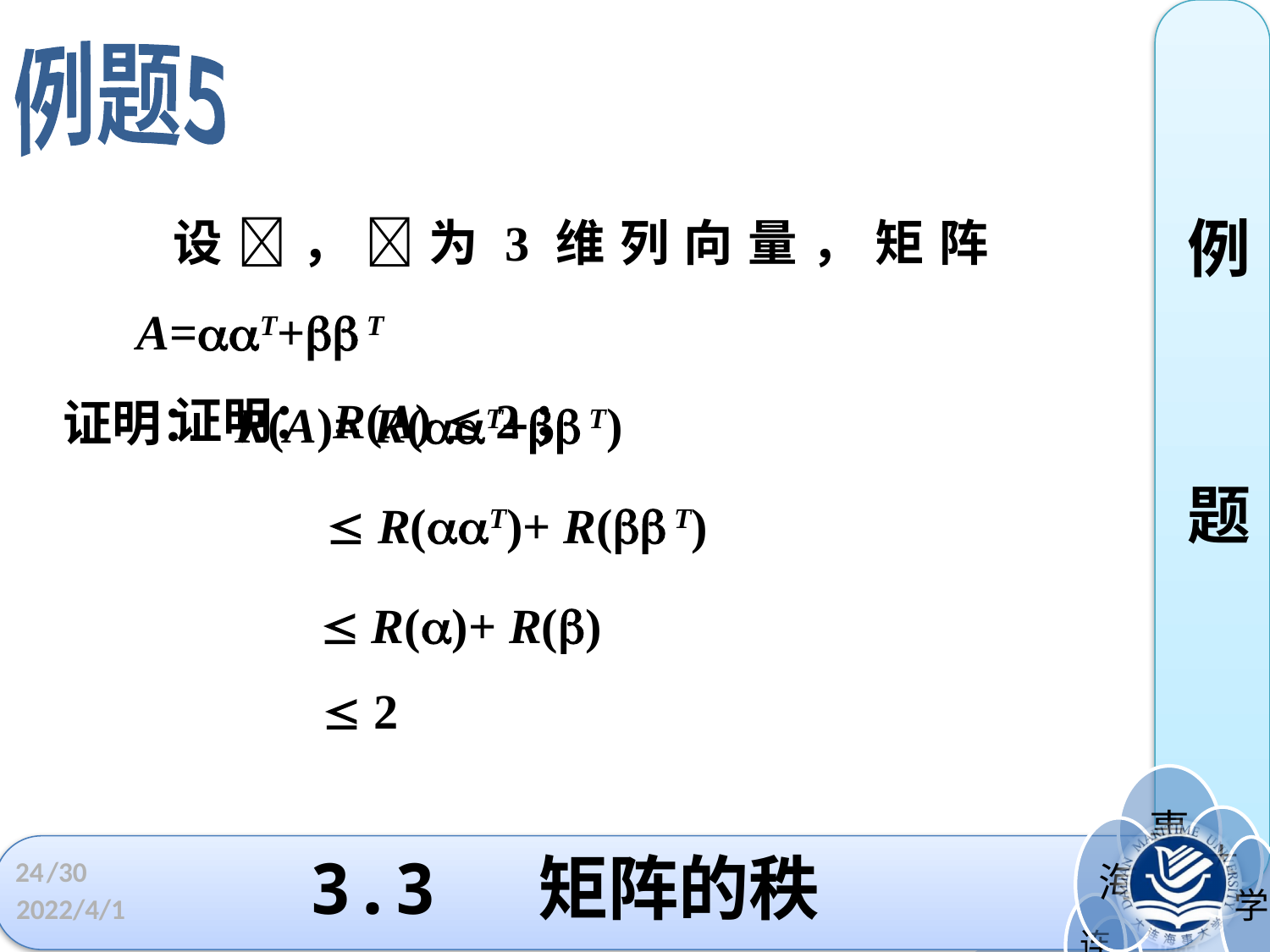

例

题
例题5
设α，β为3维列向量，矩阵A=ααT+ββ T
证明：R(A) ≤ 2；

证明：
   R(A)= R(ααT+ββ T)
  ≤ R(ααT)+ R(ββ T)
≤ R(α)+ R(β)
≤ 2
# 3.3  矩阵的秩
24
/30
2022/4/1